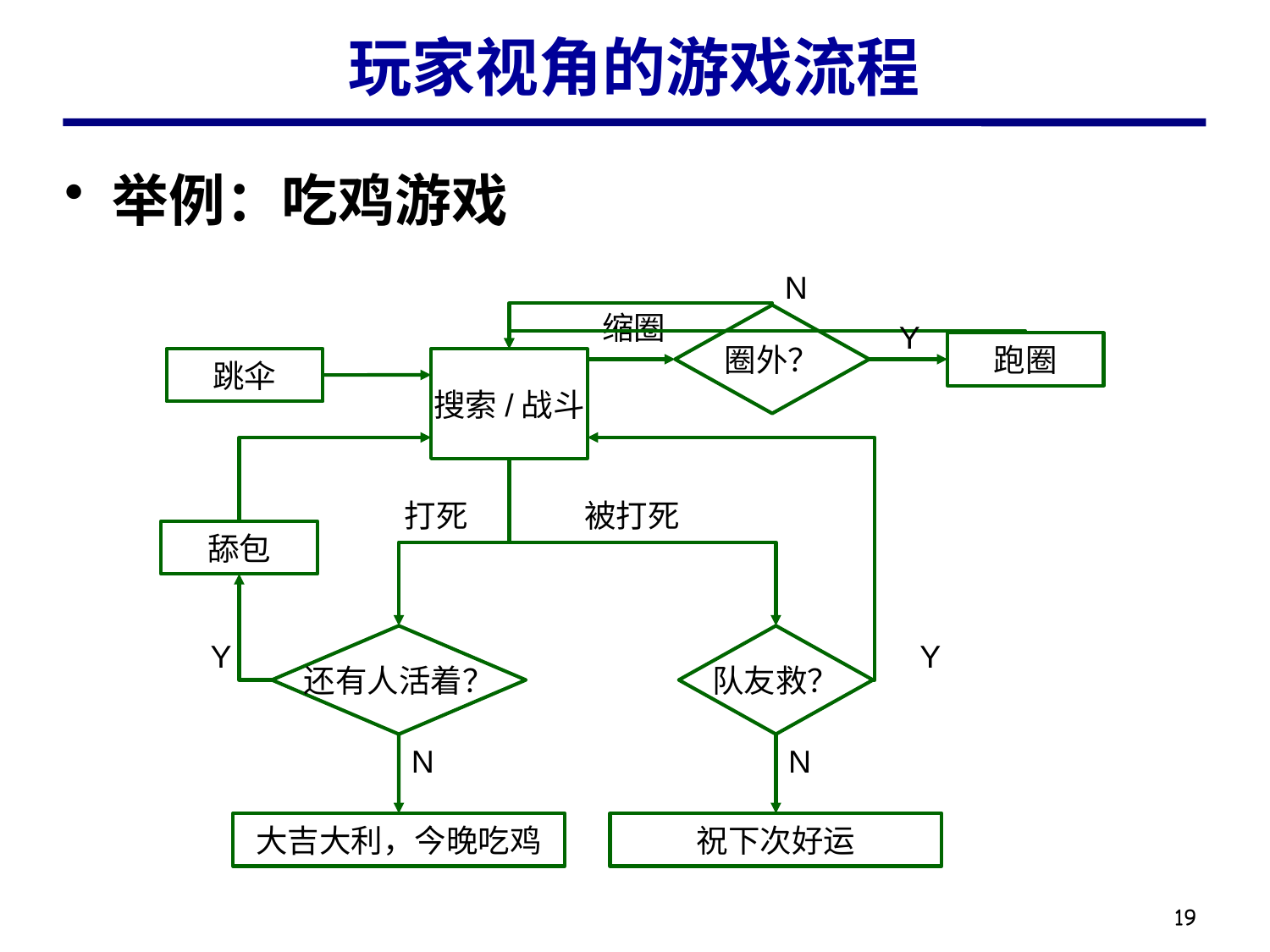

# 玩家视角的游戏流程
举例：吃鸡游戏
N
缩圈
圈外？
Y
跑圈
跳伞
搜索/战斗
被打死
打死
舔包
还有人活着？
队友救？
Y
Y
N
N
大吉大利，今晚吃鸡
祝下次好运